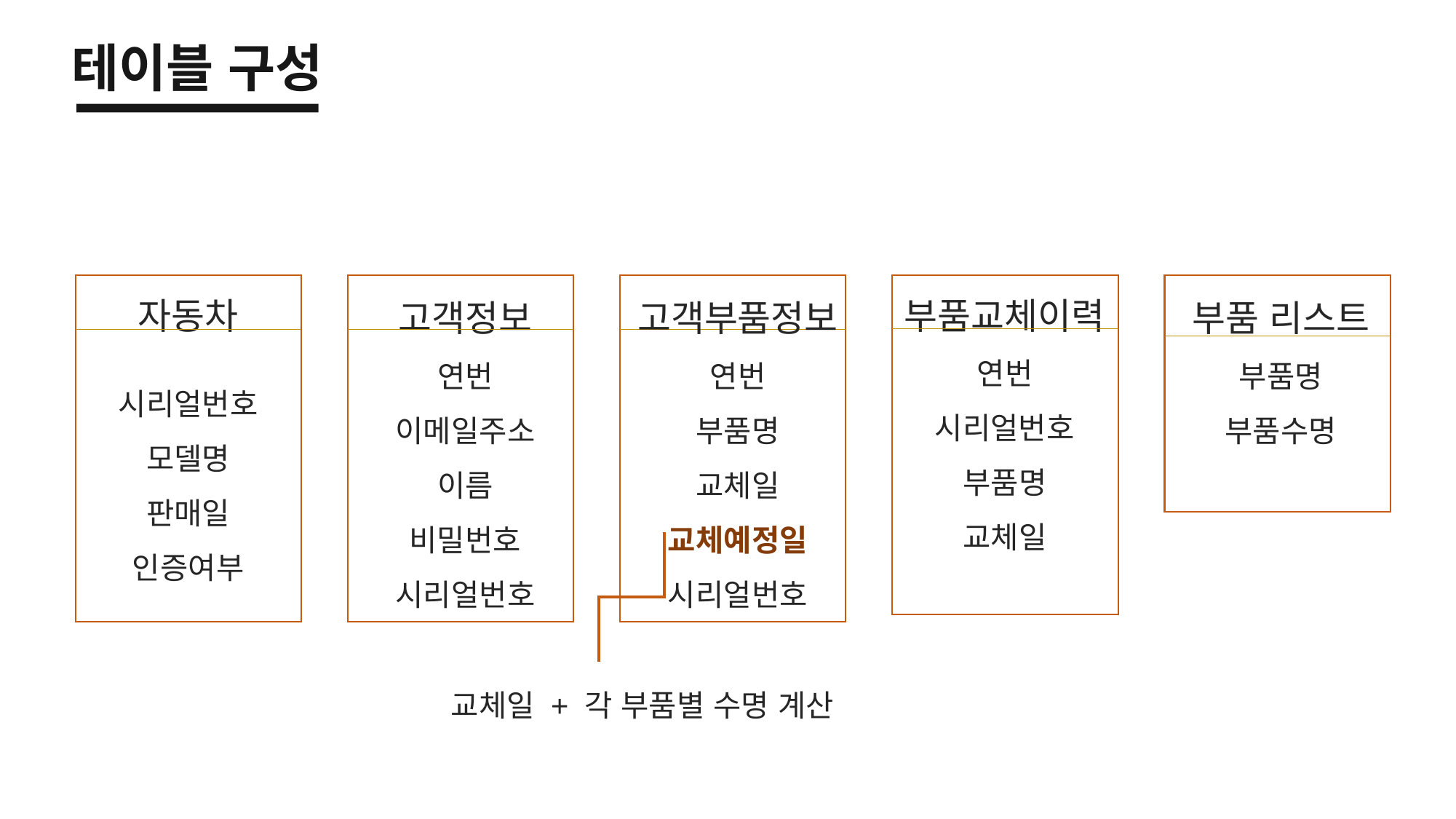

테이블 구성

자동차

시리얼번호
모델명
판매일
인증여부
부품교체이력
연번
시리얼번호
부품명
교체일
고객부품정보
연번
부품명
교체일
교체예정일
시리얼번호
부품 리스트
부품명
부품수명
고객정보
연번
이메일주소
이름
비밀번호
시리얼번호

교체일 + 각 부품별 수명 계산